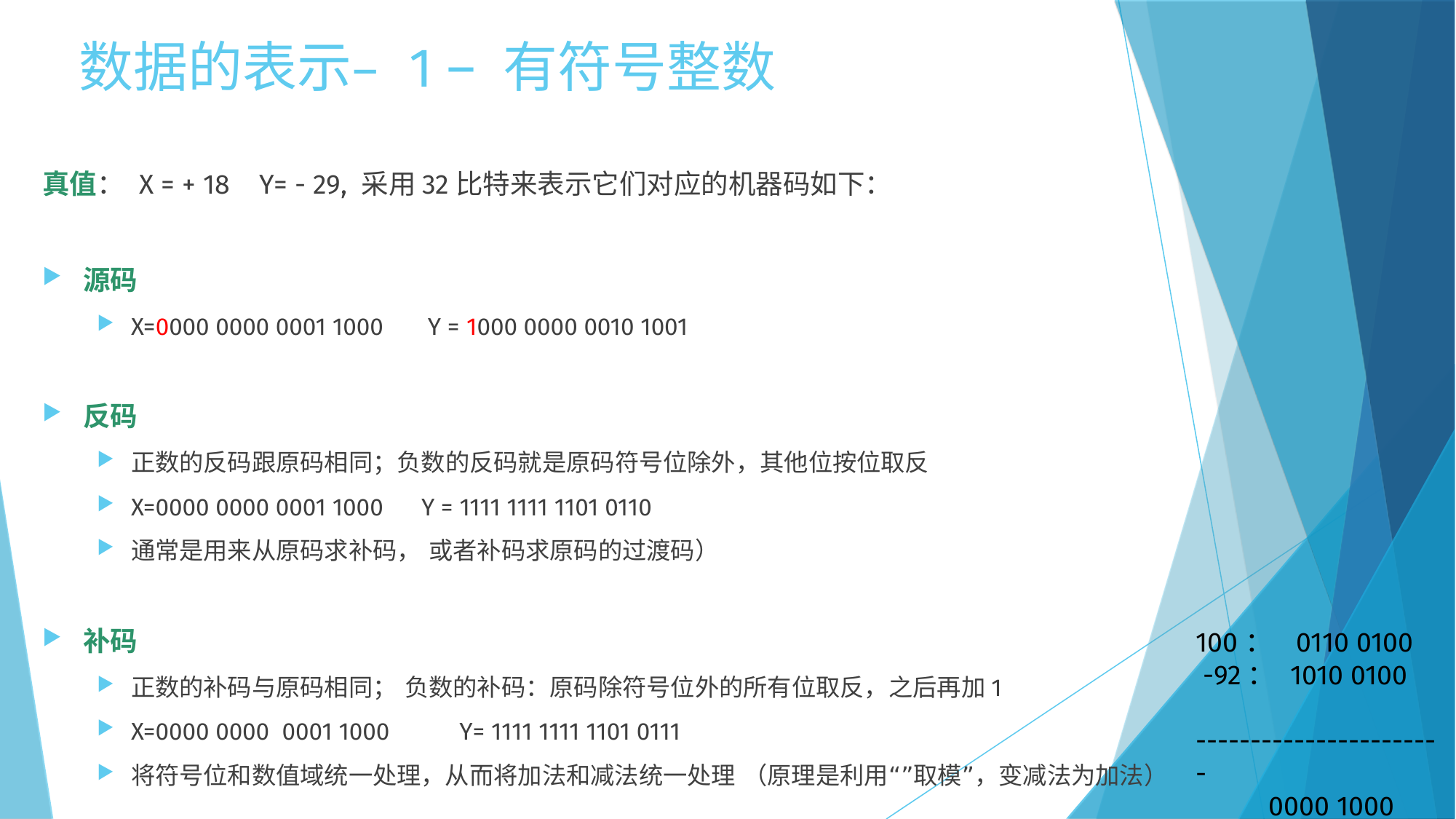

数据的表示– 1 – 有符号整数
真值： X = + 18    Y= - 29, 采用32比特来表示它们对应的机器码如下：

源码
X=0000 0000 0001 1000       Y = 1000 0000 0010 1001

反码
正数的反码跟原码相同；负数的反码就是原码符号位除外，其他位按位取反
X=0000 0000 0001 1000      Y = 1111 1111 1101 0110
通常是用来从原码求补码， 或者补码求原码的过渡码）

补码
正数的补码与原码相同； 负数的补码：原码除符号位外的所有位取反，之后再加1
X=0000 0000  0001 1000           Y= 1111 1111 1101 0111
将符号位和数值域统一处理，从而将加法和减法统一处理 （原理是利用“”取模”，变减法为加法）
100：  0110 0100
 -92： 1010 0100
 -----------------------
          0000 1000